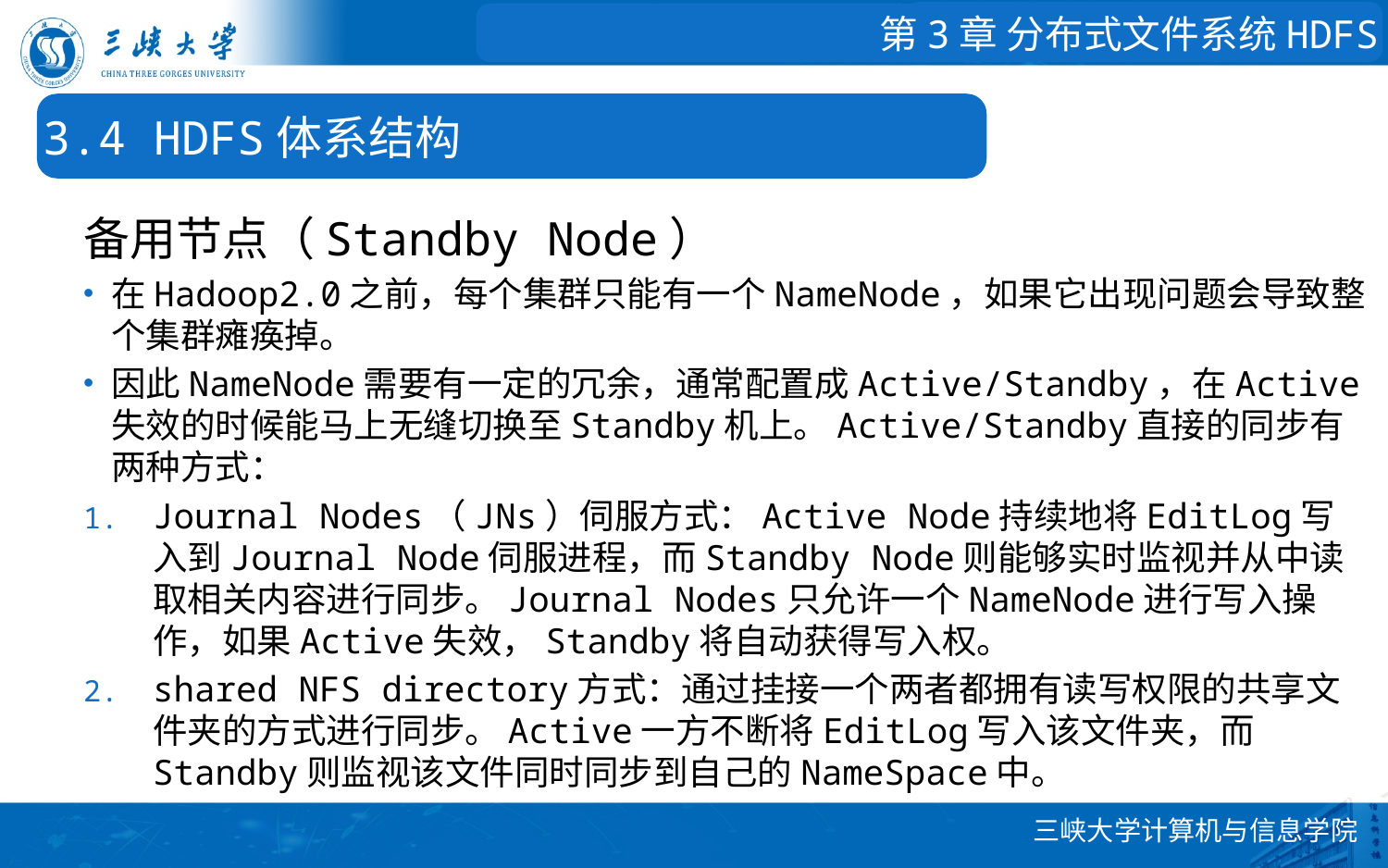

第3章 分布式文件系统HDFS
3.4 HDFS体系结构

备用节点（Standby Node）
在Hadoop2.0之前，每个集群只能有一个NameNode，如果它出现问题会导致整个集群瘫痪掉。
因此NameNode需要有一定的冗余，通常配置成Active/Standby，在Active失效的时候能马上无缝切换至Standby机上。Active/Standby直接的同步有两种方式：
Journal Nodes（JNs）伺服方式：Active Node持续地将EditLog写入到Journal Node伺服进程，而Standby Node则能够实时监视并从中读取相关内容进行同步。Journal Nodes只允许一个NameNode进行写入操作，如果Active失效，Standby将自动获得写入权。
shared NFS directory方式：通过挂接一个两者都拥有读写权限的共享文件夹的方式进行同步。Active一方不断将EditLog写入该文件夹，而Standby则监视该文件同时同步到自己的NameSpace中。